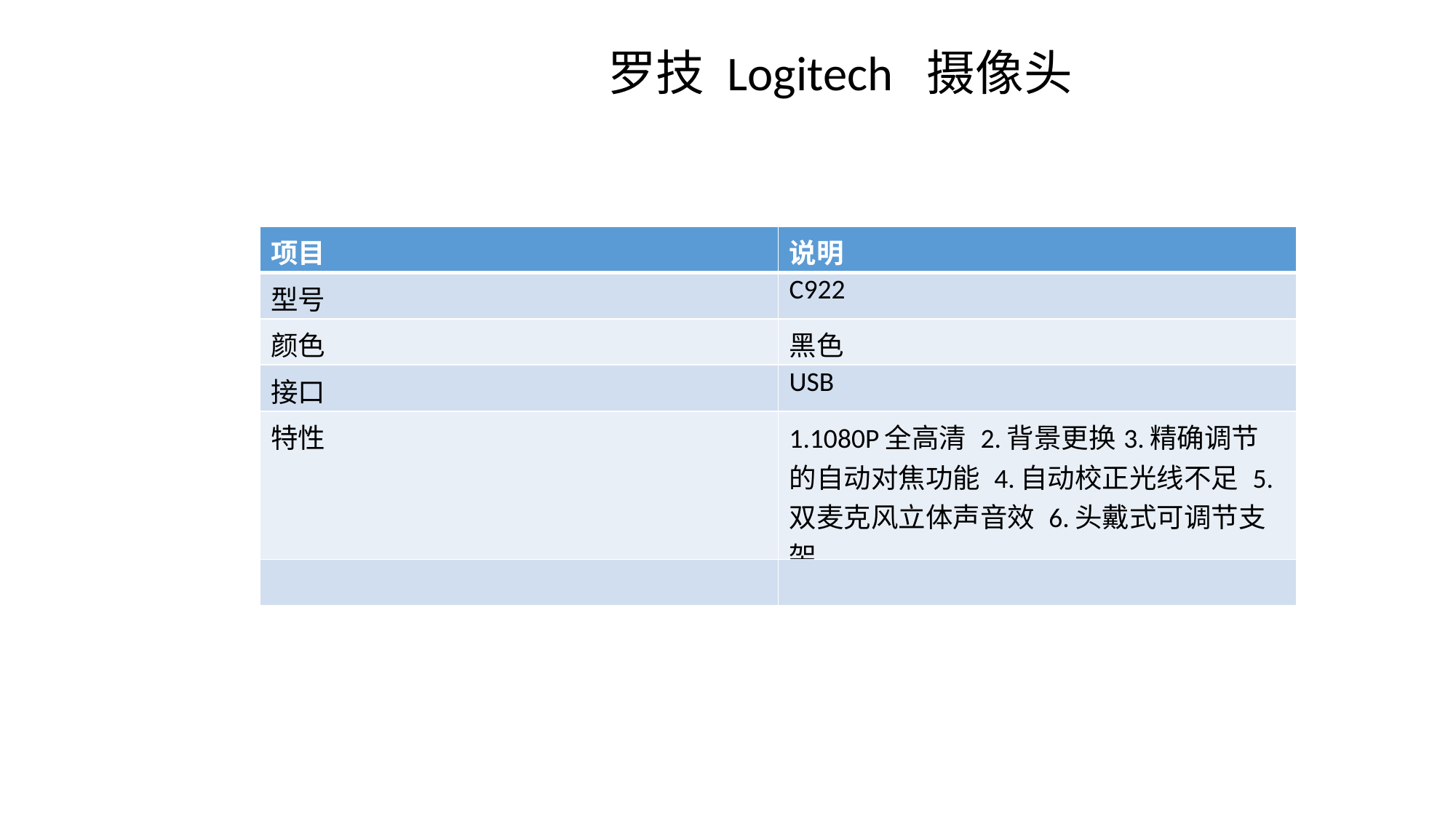

罗技 Logitech  摄像头
| 项目 | 说明 |
| --- | --- |
| 型号 | C922 |
| 颜色 | 黑色 |
| 接口 | USB |
| 特性 | 1.1080P全高清 2.背景更换3.精确调节的自动对焦功能 4.自动校正光线不足 5.双麦克风立体声音效 6.头戴式可调节支架 |
|  |  |